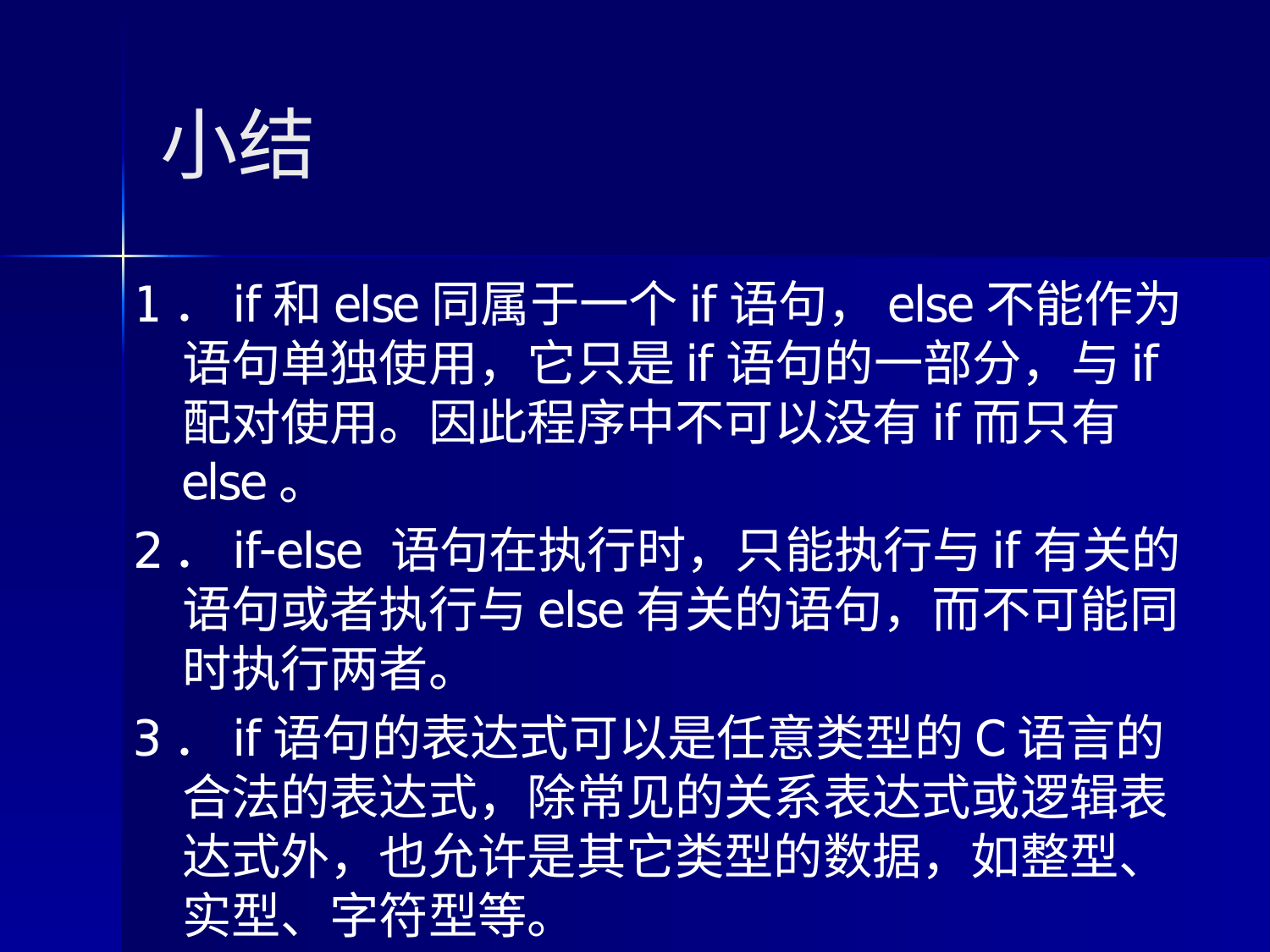

# 小结
1．if和else同属于一个if语句，else不能作为语句单独使用，它只是if语句的一部分，与if配对使用。因此程序中不可以没有if而只有else。
2．if-else 语句在执行时，只能执行与if有关的语句或者执行与else有关的语句，而不可能同时执行两者。
3．if语句的表达式可以是任意类型的C语言的合法的表达式，除常见的关系表达式或逻辑表达式外，也允许是其它类型的数据，如整型、实型、字符型等。